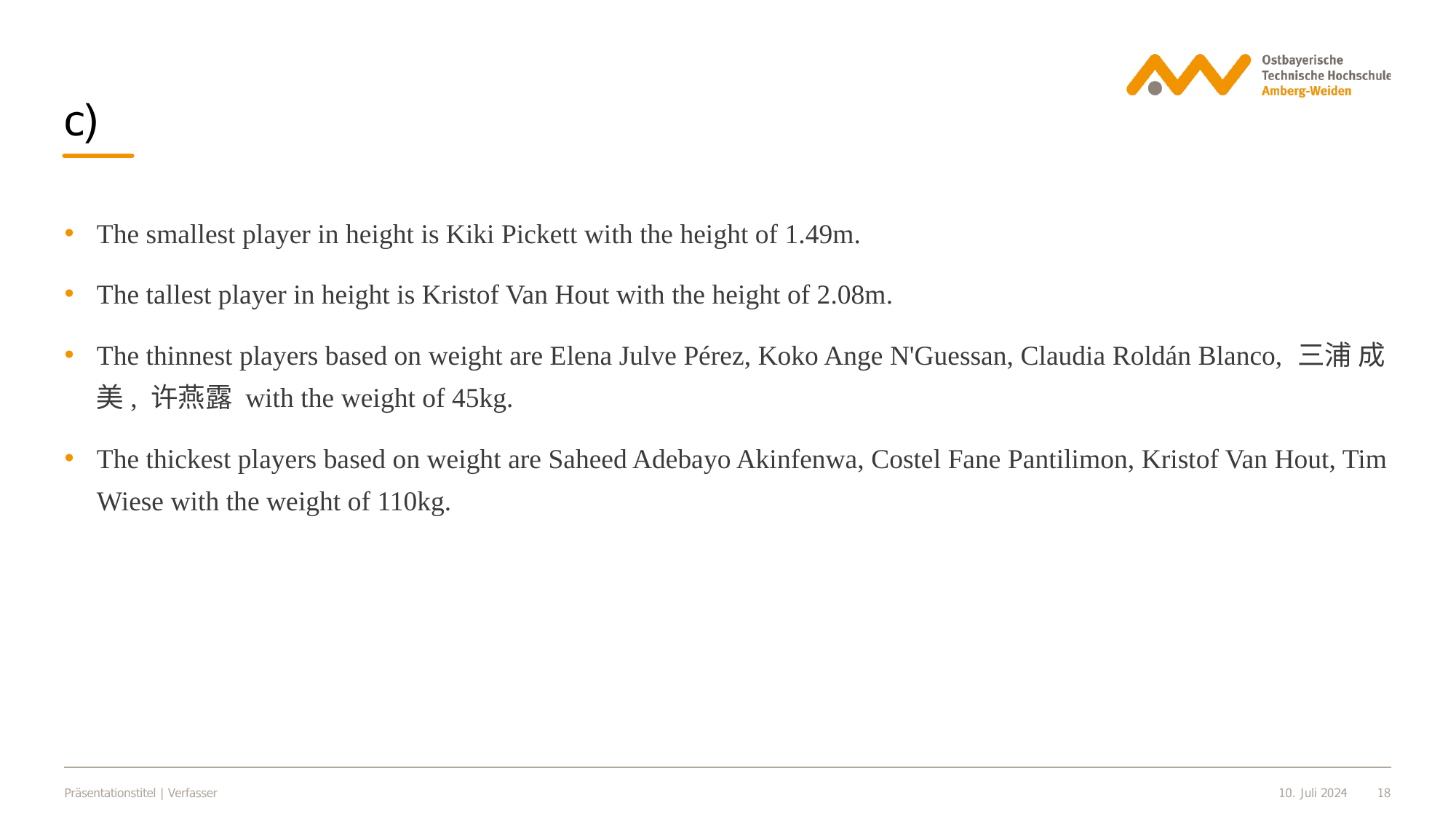

#
c)
The smallest player in height is Kiki Pickett with the height of 1.49m.
The tallest player in height is Kristof Van Hout with the height of 2.08m.
The thinnest players based on weight are Elena Julve Pérez, Koko Ange N'Guessan, Claudia Roldán Blanco, 三浦 成美, 许燕露 with the weight of 45kg.
The thickest players based on weight are Saheed Adebayo Akinfenwa, Costel Fane Pantilimon, Kristof Van Hout, Tim Wiese with the weight of 110kg.

Präsentationstitel | Verfasser
10. Juli 2024
18